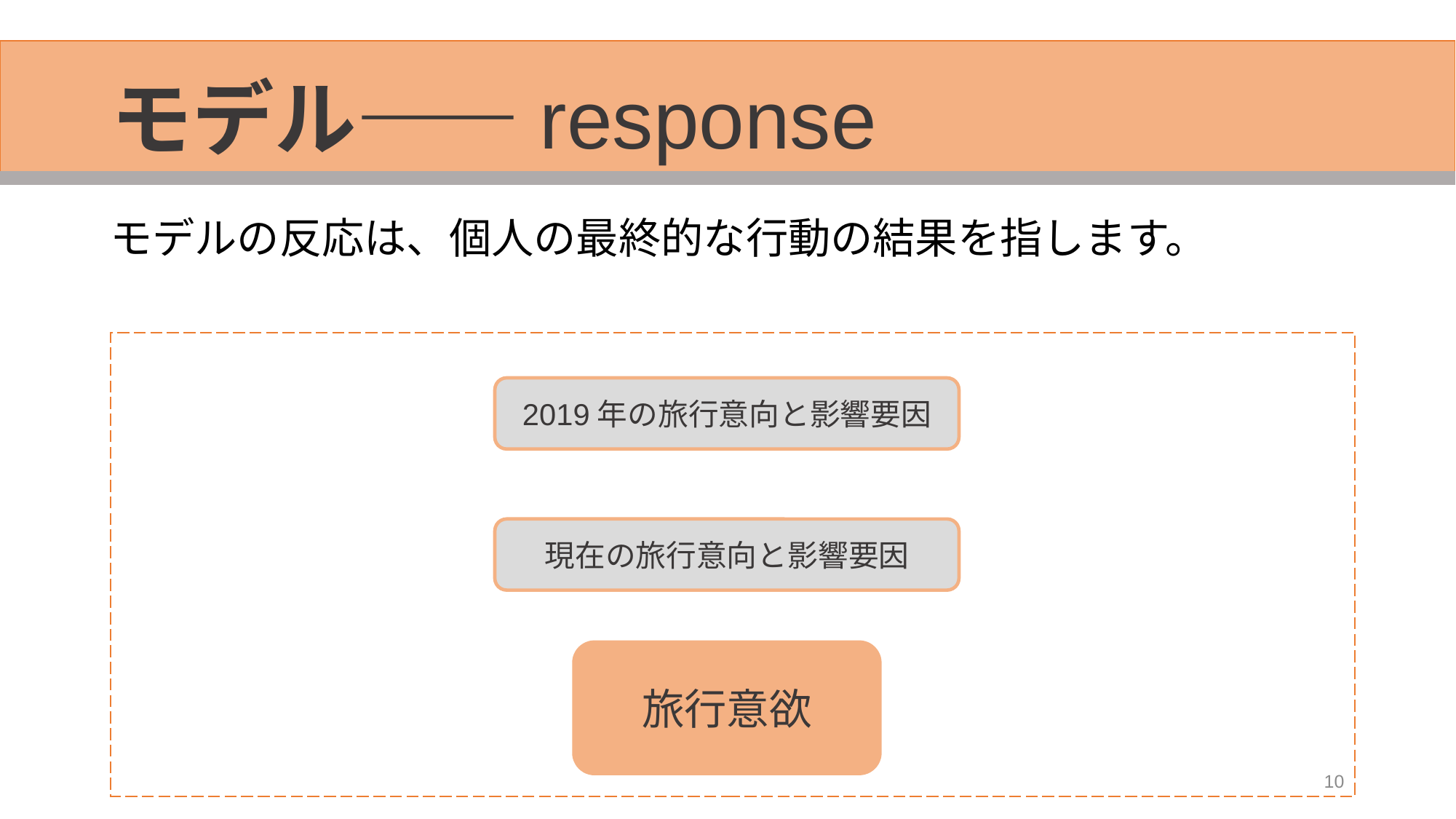

# モデル——response
モデルの反応は、個人の最終的な行動の結果を指します。

2019年の旅行意向と影響要因
現在の旅行意向と影響要因
旅行意欲
10